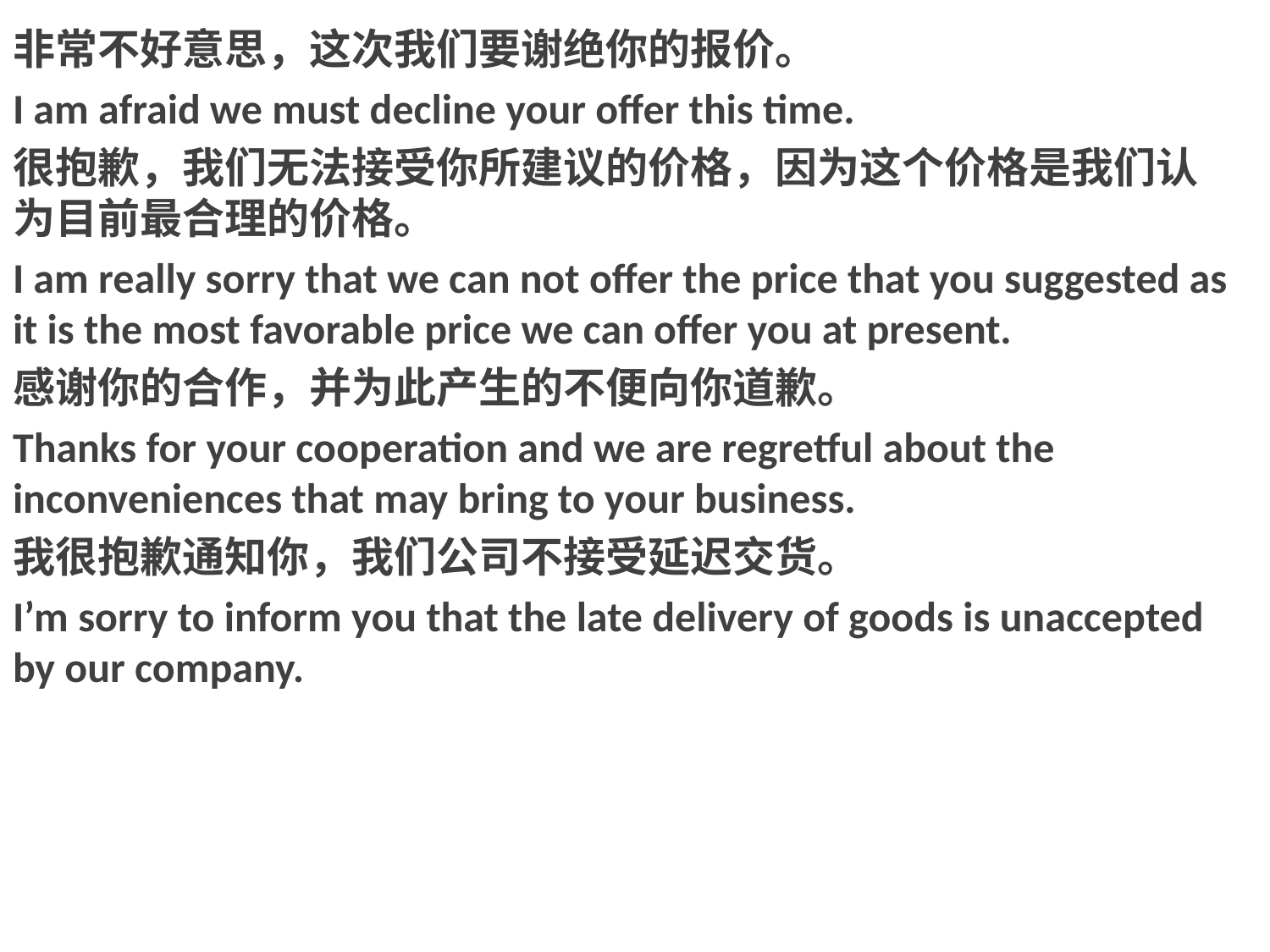

非常不好意思，这次我们要谢绝你的报价。
I am afraid we must decline your offer this time.
很抱歉，我们无法接受你所建议的价格，因为这个价格是我们认为目前最合理的价格。
I am really sorry that we can not offer the price that you suggested as it is the most favorable price we can offer you at present.
感谢你的合作，并为此产生的不便向你道歉。
Thanks for your cooperation and we are regretful about the inconveniences that may bring to your business.
我很抱歉通知你，我们公司不接受延迟交货。
I’m sorry to inform you that the late delivery of goods is unaccepted by our company.